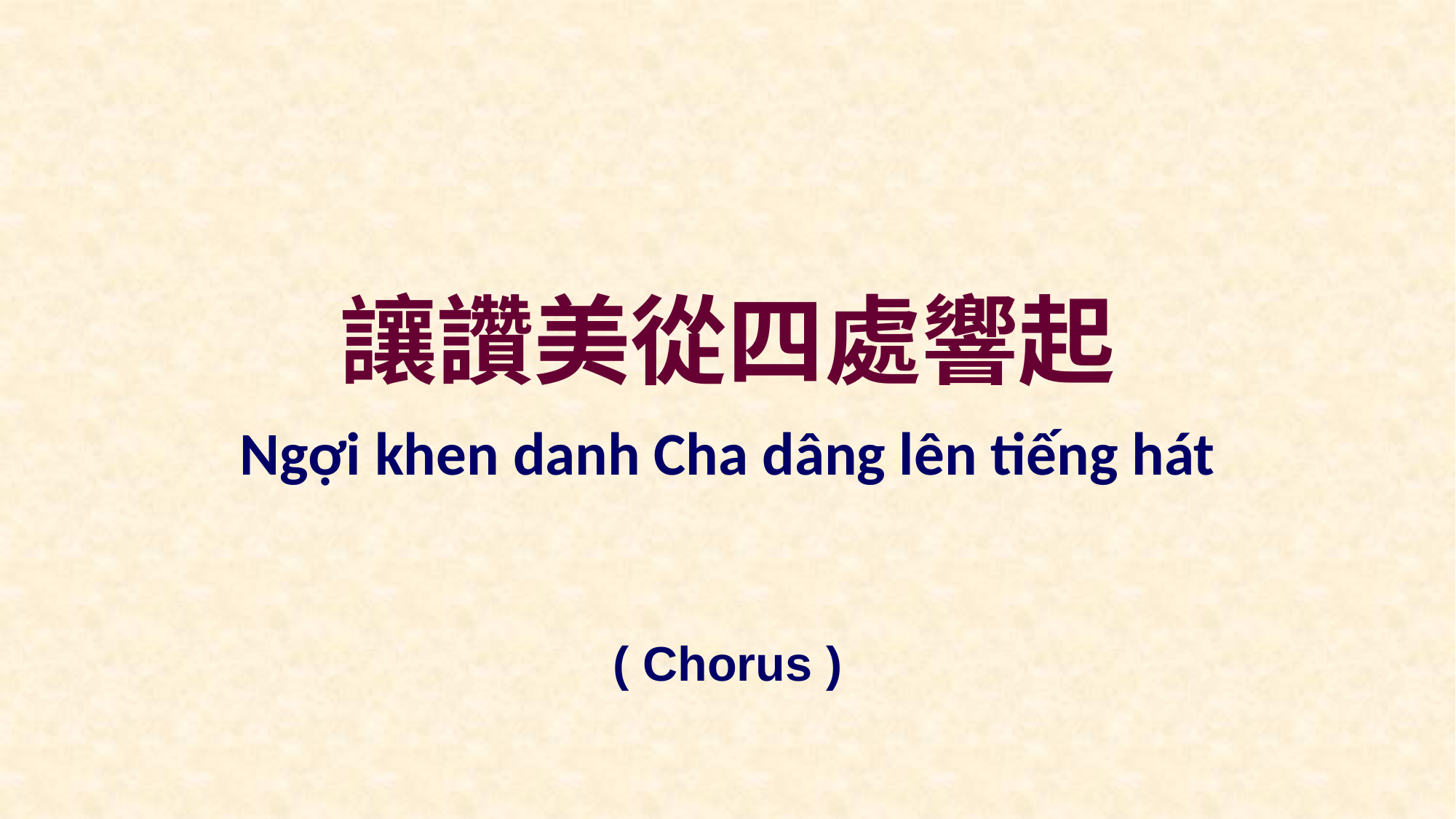

讓讚美從四處響起
Ngợi khen danh Cha dâng lên tiếng hát
( Chorus )